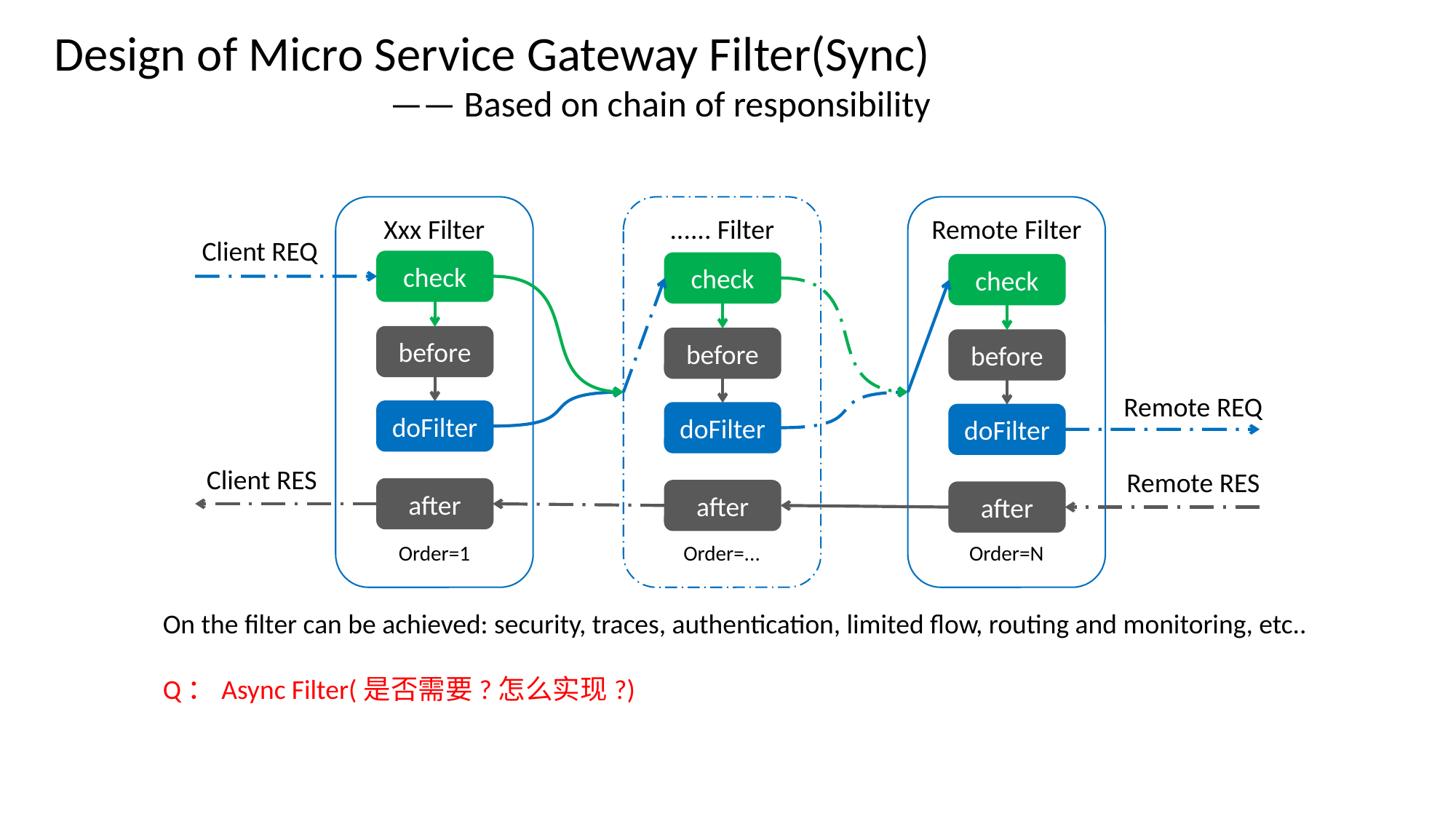

Design of Micro Service Gateway Filter(Sync)
—— Based on chain of responsibility
...... Filter

Order=...
Remote Filter

Order=N
Xxx Filter

Order=1
Client REQ
check
check
check
before
before
before
Remote REQ
doFilter
doFilter
doFilter
Client RES
Remote RES
after
after
after
On the filter can be achieved: security, traces, authentication, limited flow, routing and monitoring, etc..

Q：Async Filter(是否需要?怎么实现?)